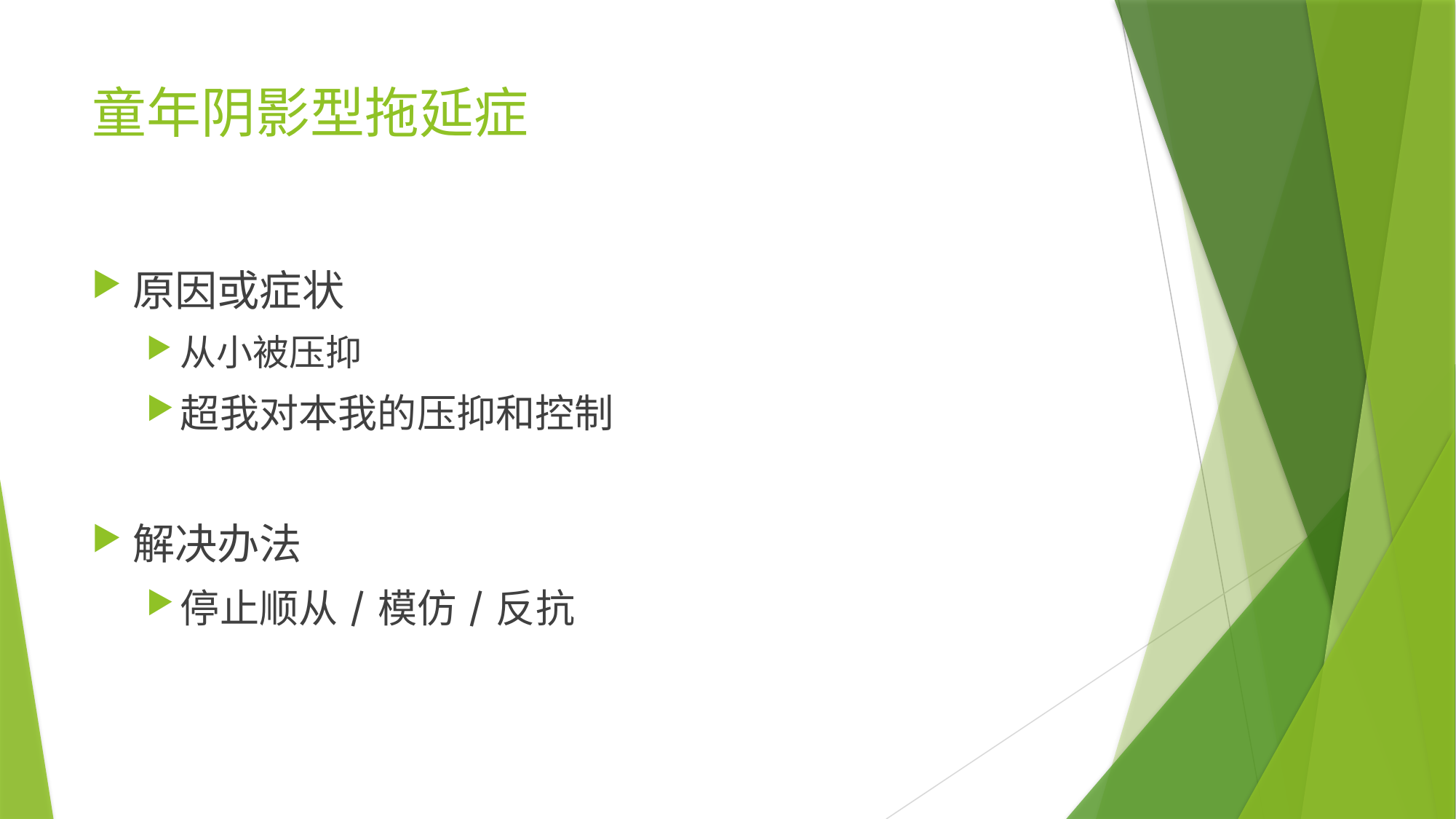

# 童年阴影型拖延症
原因或症状
从小被压抑
超我对本我的压抑和控制

解决办法
停止顺从/模仿/反抗